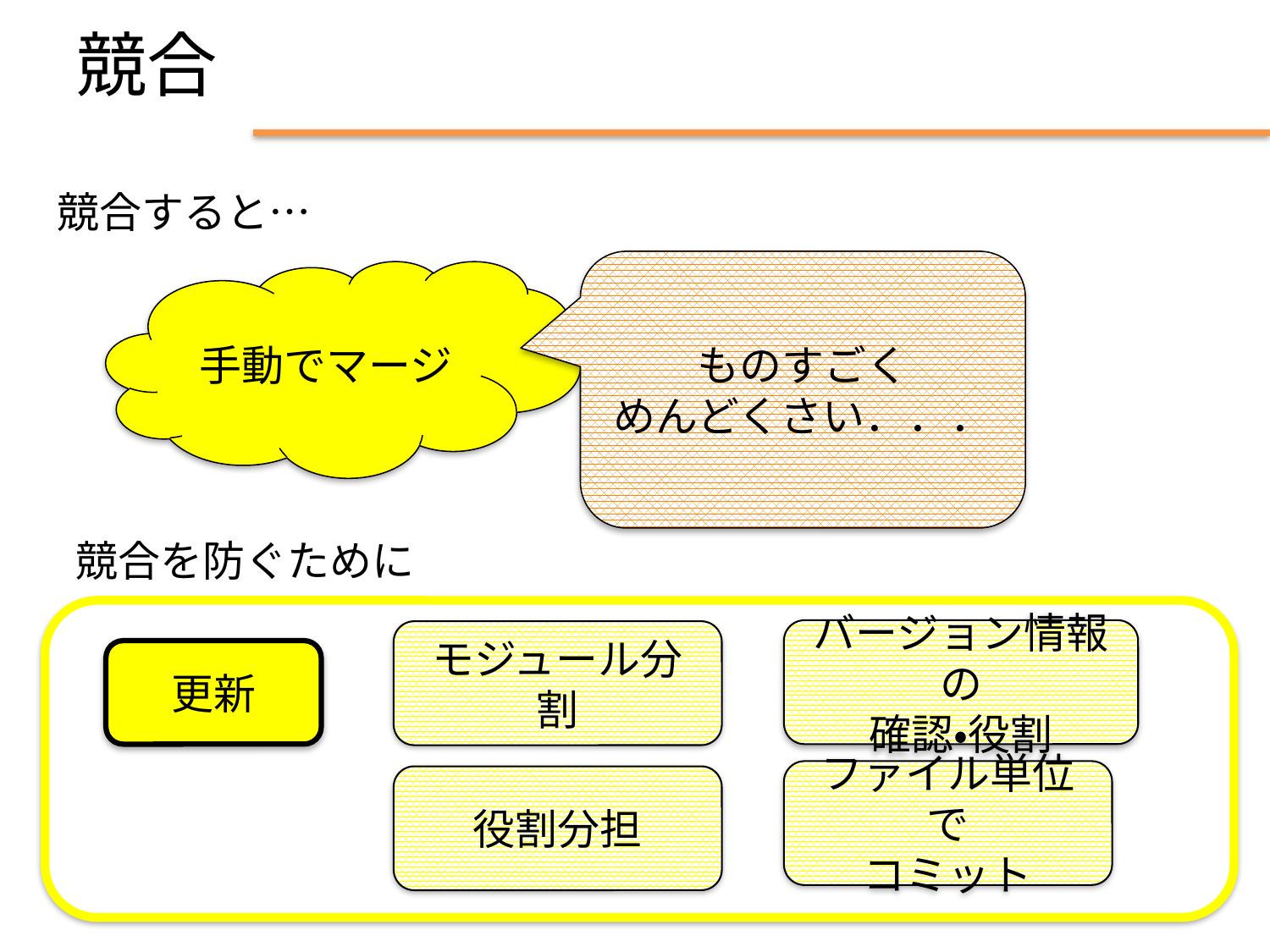

# 競合
競合すると…
ものすごく
めんどくさい．．．
手動でマージ
競合を防ぐために…

バージョン情報の
確認・役割
モジュール分割
更新
ファイル単位で
コミット
役割分担